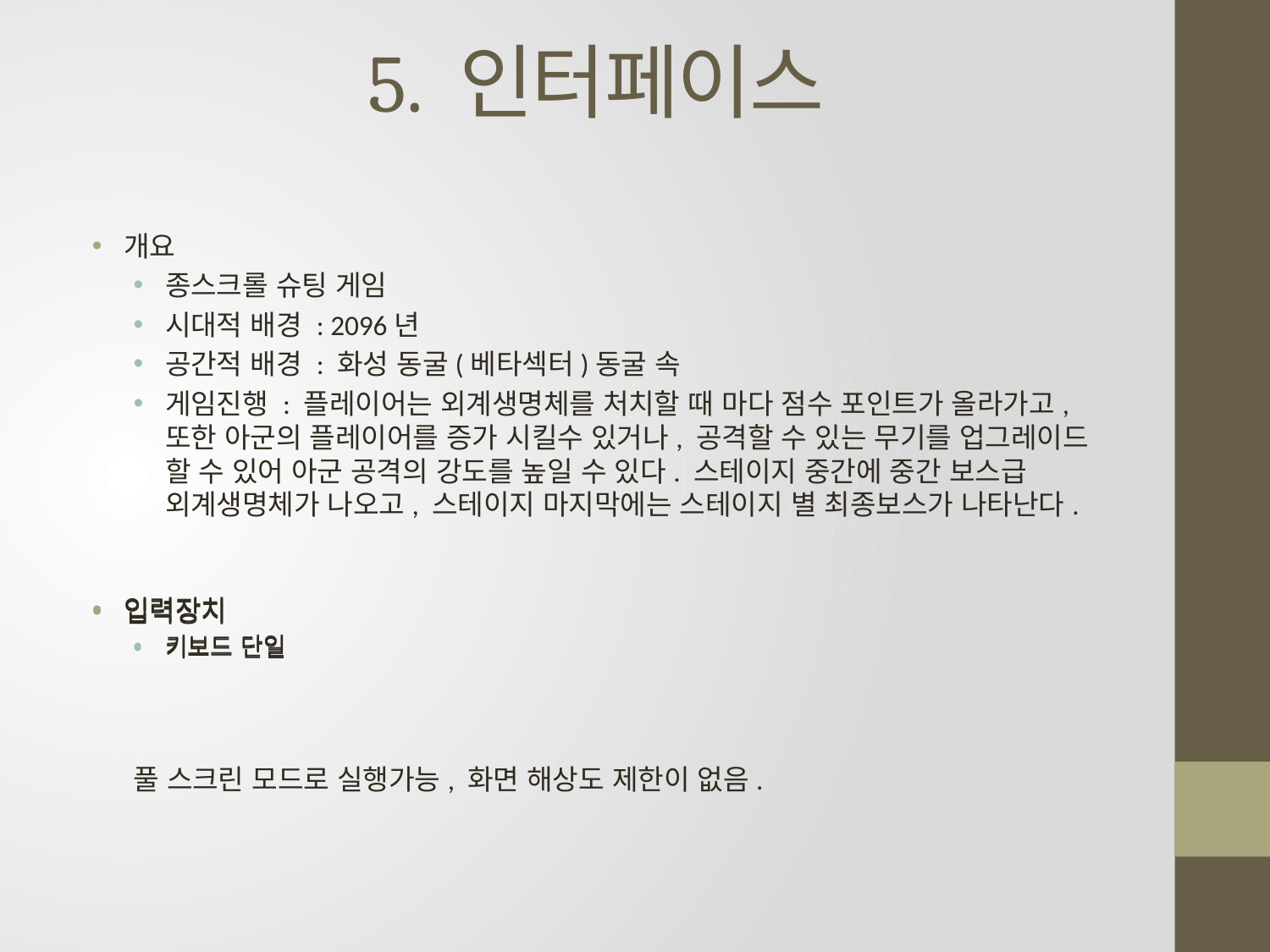

# 5. 인터페이스
개요
종스크롤 슈팅 게임
시대적 배경 : 2096년
공간적 배경 : 화성 동굴(베타섹터)동굴 속
게임진행 : 플레이어는 외계생명체를 처치할 때 마다 점수 포인트가 올라가고, 또한 아군의 플레이어를 증가 시킬수 있거나, 공격할 수 있는 무기를 업그레이드 할 수 있어 아군 공격의 강도를 높일 수 있다. 스테이지 중간에 중간 보스급 외계생명체가 나오고, 스테이지 마지막에는 스테이지 별 최종보스가 나타난다.
입력장치
키보드 단일

입력장치
키보드 단일

풀 스크린 모드로 실행가능, 화면 해상도 제한이 없음.